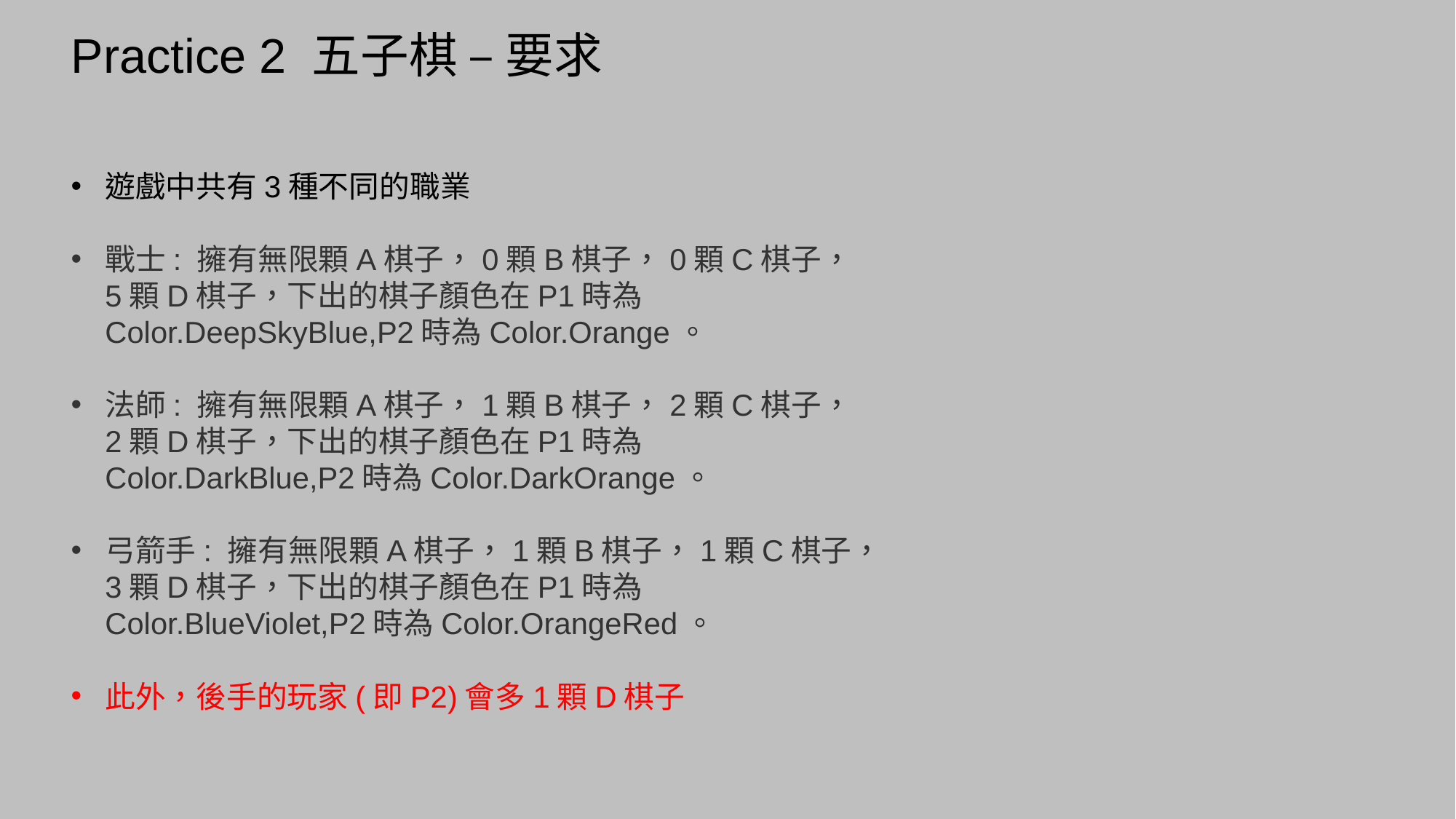

# Practice 2 五子棋 – 要求
遊戲中共有3種不同的職業

戰士: 擁有無限顆A棋子，0顆B棋子，0顆C棋子，5顆D棋子，下出的棋子顏色在P1時為Color.DeepSkyBlue,P2時為Color.Orange。

法師: 擁有無限顆A棋子，1顆B棋子，2顆C棋子，2顆D棋子，下出的棋子顏色在P1時為Color.DarkBlue,P2時為Color.DarkOrange。

弓箭手: 擁有無限顆A棋子，1顆B棋子，1顆C棋子，3顆D棋子，下出的棋子顏色在P1時為Color.BlueViolet,P2時為Color.OrangeRed。

此外，後手的玩家(即P2)會多1顆D棋子